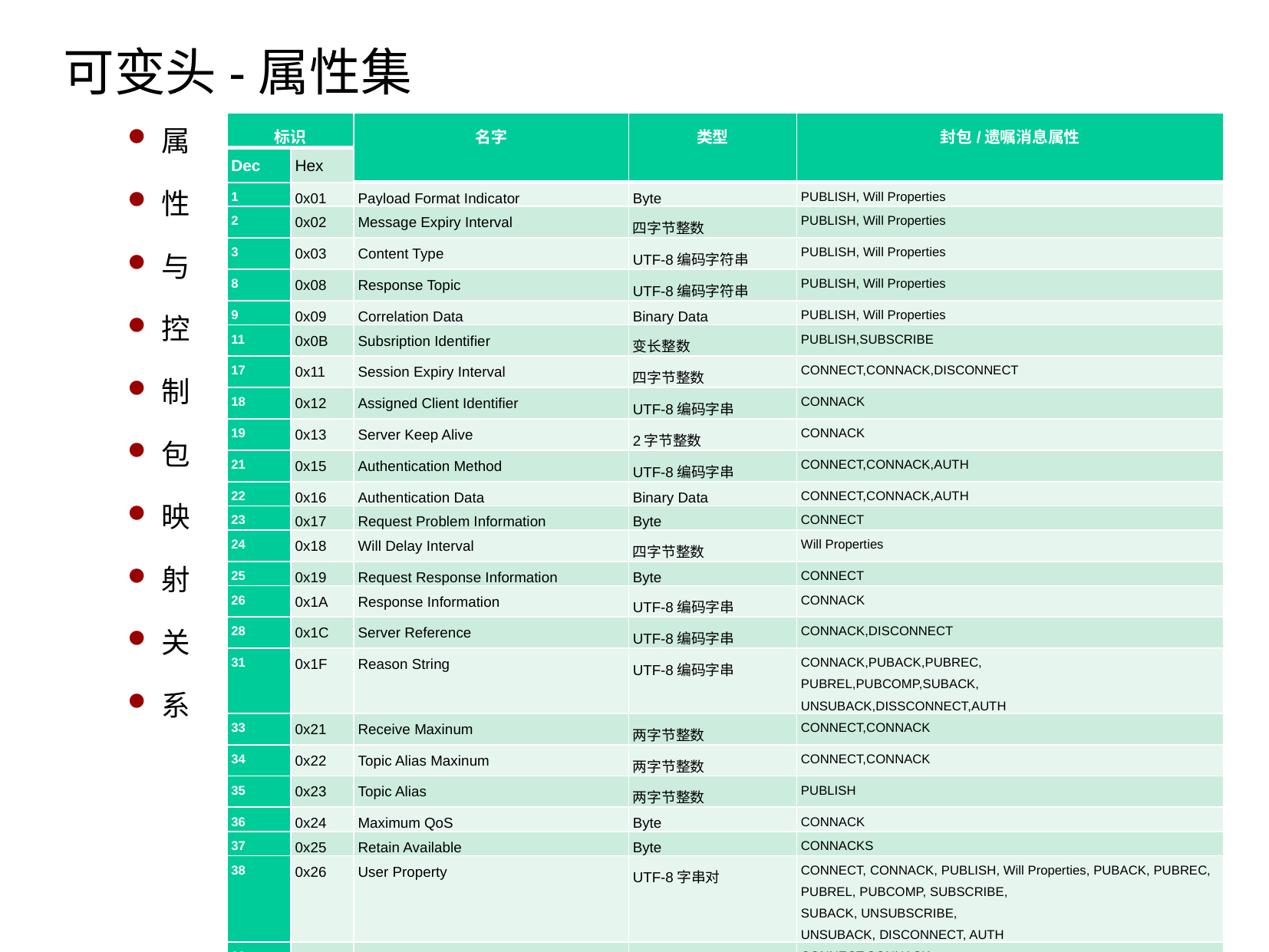

可变头-属性集
属
性
与
控
制
包
映
射
关
系
| 标识 |  | 名字 | 类型 | 封包/遗嘱消息属性 |
| --- | --- | --- | --- | --- |
| Dec | Hex |  |  |  |
| 1 | 0x01 | Payload Format Indicator | Byte | PUBLISH, Will Properties |
| 2 | 0x02 | Message Expiry Interval | 四字节整数 | PUBLISH, Will Properties |
| 3 | 0x03 | Content Type | UTF-8编码字符串 | PUBLISH, Will Properties |
| 8 | 0x08 | Response Topic | UTF-8编码字符串 | PUBLISH, Will Properties |
| 9 | 0x09 | Correlation Data | Binary Data | PUBLISH, Will Properties |
| 11 | 0x0B | Subsription Identifier | 变长整数 | PUBLISH,SUBSCRIBE |
| 17 | 0x11 | Session Expiry Interval | 四字节整数 | CONNECT,CONNACK,DISCONNECT |
| 18 | 0x12 | Assigned Client Identifier | UTF-8编码字串 | CONNACK |
| 19 | 0x13 | Server Keep Alive | 2字节整数 | CONNACK |
| 21 | 0x15 | Authentication Method | UTF-8编码字串 | CONNECT,CONNACK,AUTH |
| 22 | 0x16 | Authentication Data | Binary Data | CONNECT,CONNACK,AUTH |
| 23 | 0x17 | Request Problem Information | Byte | CONNECT |
| 24 | 0x18 | Will Delay Interval | 四字节整数 | Will Properties |
| 25 | 0x19 | Request Response Information | Byte | CONNECT |
| 26 | 0x1A | Response Information | UTF-8编码字串 | CONNACK |
| 28 | 0x1C | Server Reference | UTF-8编码字串 | CONNACK,DISCONNECT |
| 31 | 0x1F | Reason String | UTF-8编码字串 | CONNACK,PUBACK,PUBREC, PUBREL,PUBCOMP,SUBACK, UNSUBACK,DISSCONNECT,AUTH |
| 33 | 0x21 | Receive Maxinum | 两字节整数 | CONNECT,CONNACK |
| 34 | 0x22 | Topic Alias Maxinum | 两字节整数 | CONNECT,CONNACK |
| 35 | 0x23 | Topic Alias | 两字节整数 | PUBLISH |
| 36 | 0x24 | Maximum QoS | Byte | CONNACK |
| 37 | 0x25 | Retain Available | Byte | CONNACKS |
| 38 | 0x26 | User Property | UTF-8字串对 | CONNECT, CONNACK, PUBLISH, Will Properties, PUBACK, PUBREC, PUBREL, PUBCOMP, SUBSCRIBE, SUBACK, UNSUBSCRIBE, UNSUBACK, DISCONNECT, AUTH |
| 39 | 0x27 | Maximum Packet Size | 四字节整数 | CONNECT,CONNACK |
| 40 | 0x28 | Wildcard Subscription Available | Byte | CONNACK |
| 41 | 0x29 | Subscription Identifier Available | Byte | CONNACK |
| 42 | 0x2A | Shared Subscrition Availabe | Byte | CONNACK |